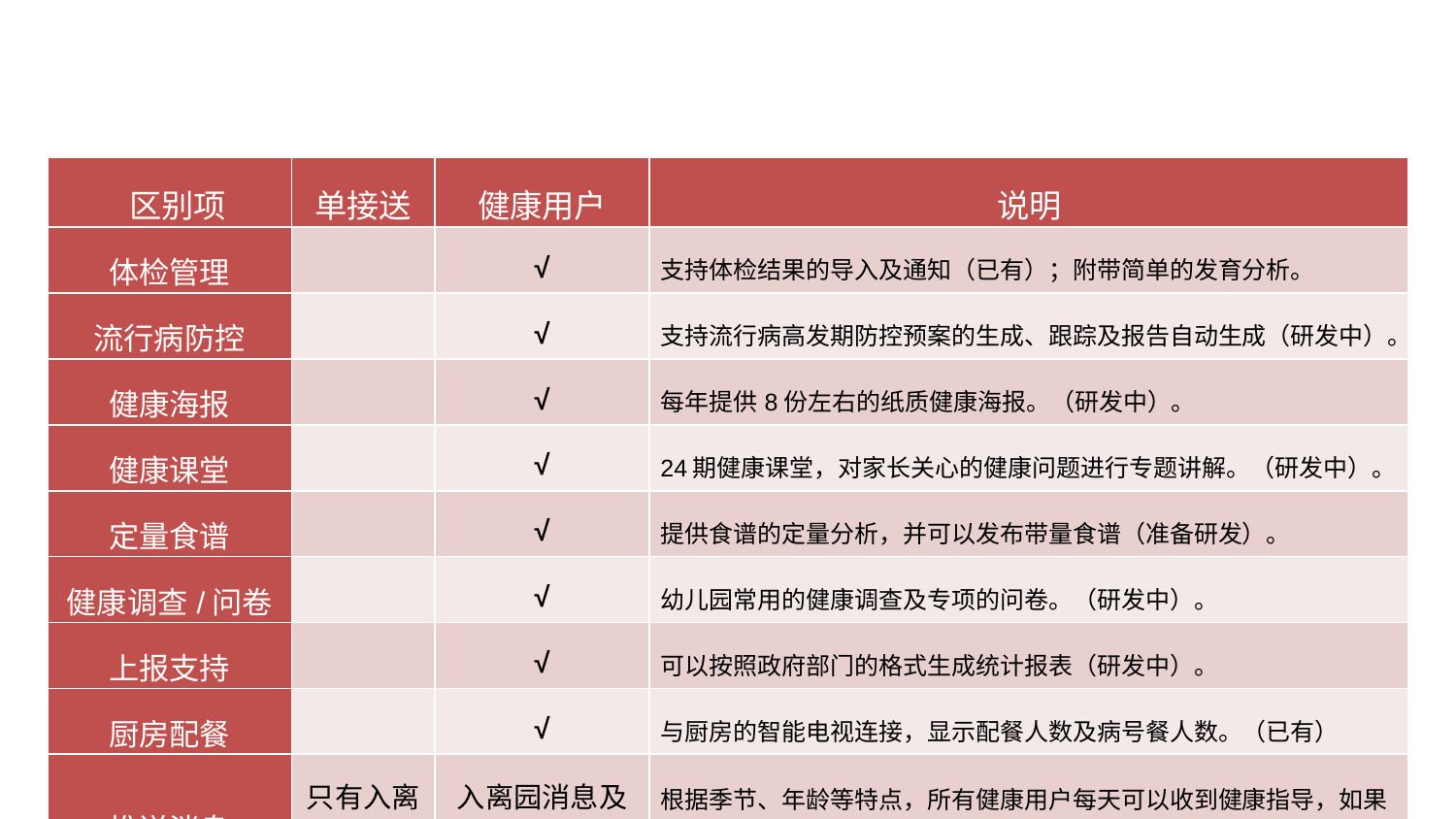

| 区别项 | 单接送 | 健康用户 | 说明 |
| --- | --- | --- | --- |
| 体检管理 |  | √ | 支持体检结果的导入及通知（已有）；附带简单的发育分析。 |
| 流行病防控 |  | √ | 支持流行病高发期防控预案的生成、跟踪及报告自动生成（研发中）。 |
| 健康海报 |  | √ | 每年提供8份左右的纸质健康海报。（研发中）。 |
| 健康课堂 |  | √ | 24期健康课堂，对家长关心的健康问题进行专题讲解。（研发中）。 |
| 定量食谱 |  | √ | 提供食谱的定量分析，并可以发布带量食谱（准备研发）。 |
| 健康调查/问卷 |  | √ | 幼儿园常用的健康调查及专项的问卷。（研发中）。 |
| 上报支持 |  | √ | 可以按照政府部门的格式生成统计报表（研发中）。 |
| 厨房配餐 |  | √ | 与厨房的智能电视连接，显示配餐人数及病号餐人数。（已有） |
| 推送消息 | 只有入离园消息 | 入离园消息及个性健康指导 | 根据季节、年龄等特点，所有健康用户每天可以收到健康指导，如果晨检异常、请病假等还会根据对应情况针对性推送 |